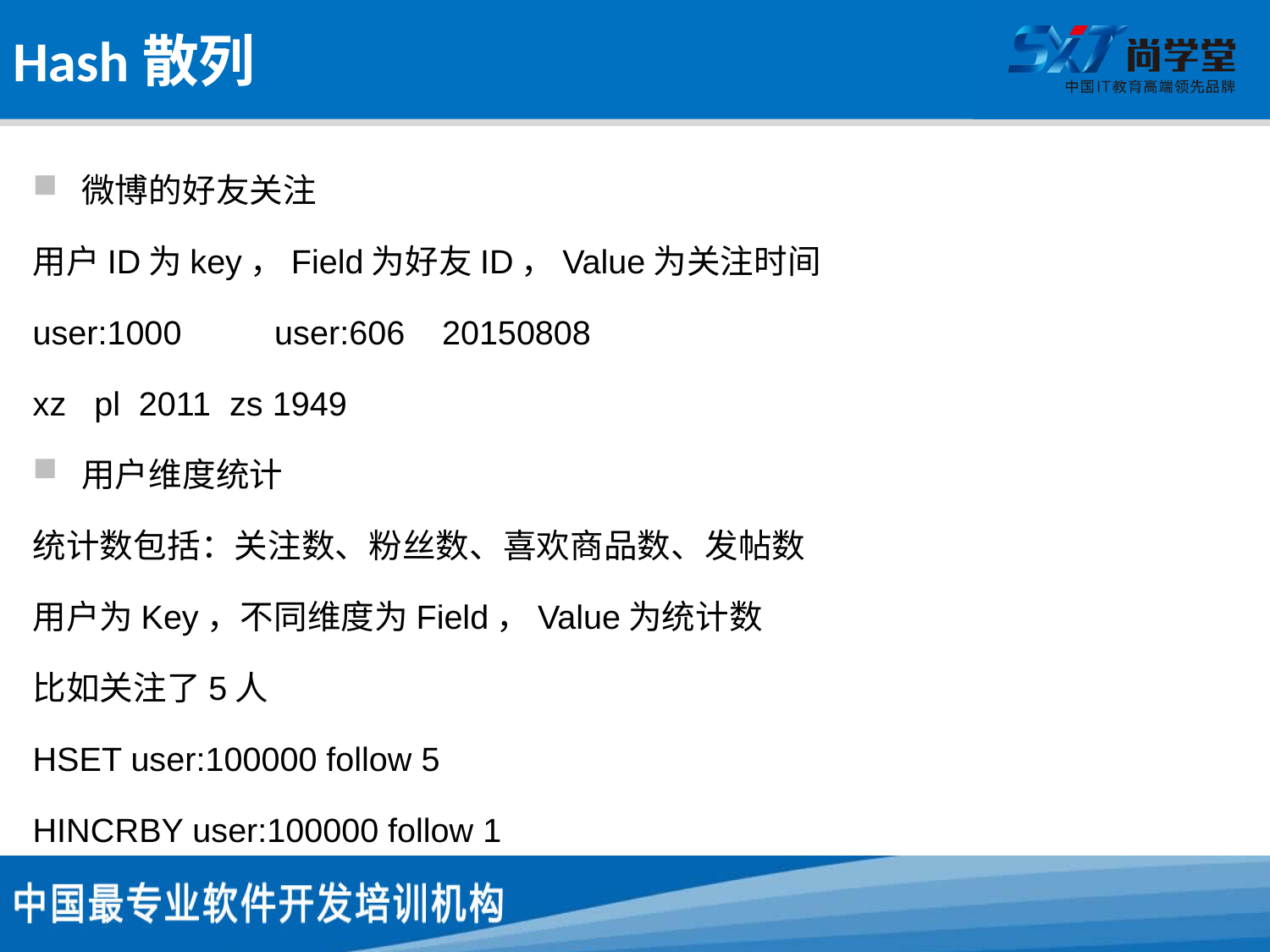

# Hash散列
微博的好友关注
用户ID为key，Field为好友ID，Value为关注时间
user:1000          user:606    20150808
xz   pl  2011  zs 1949
用户维度统计
统计数包括：关注数、粉丝数、喜欢商品数、发帖数
用户为Key，不同维度为Field，Value为统计数
比如关注了5人
HSET user:100000 follow 5
HINCRBY user:100000 follow 1